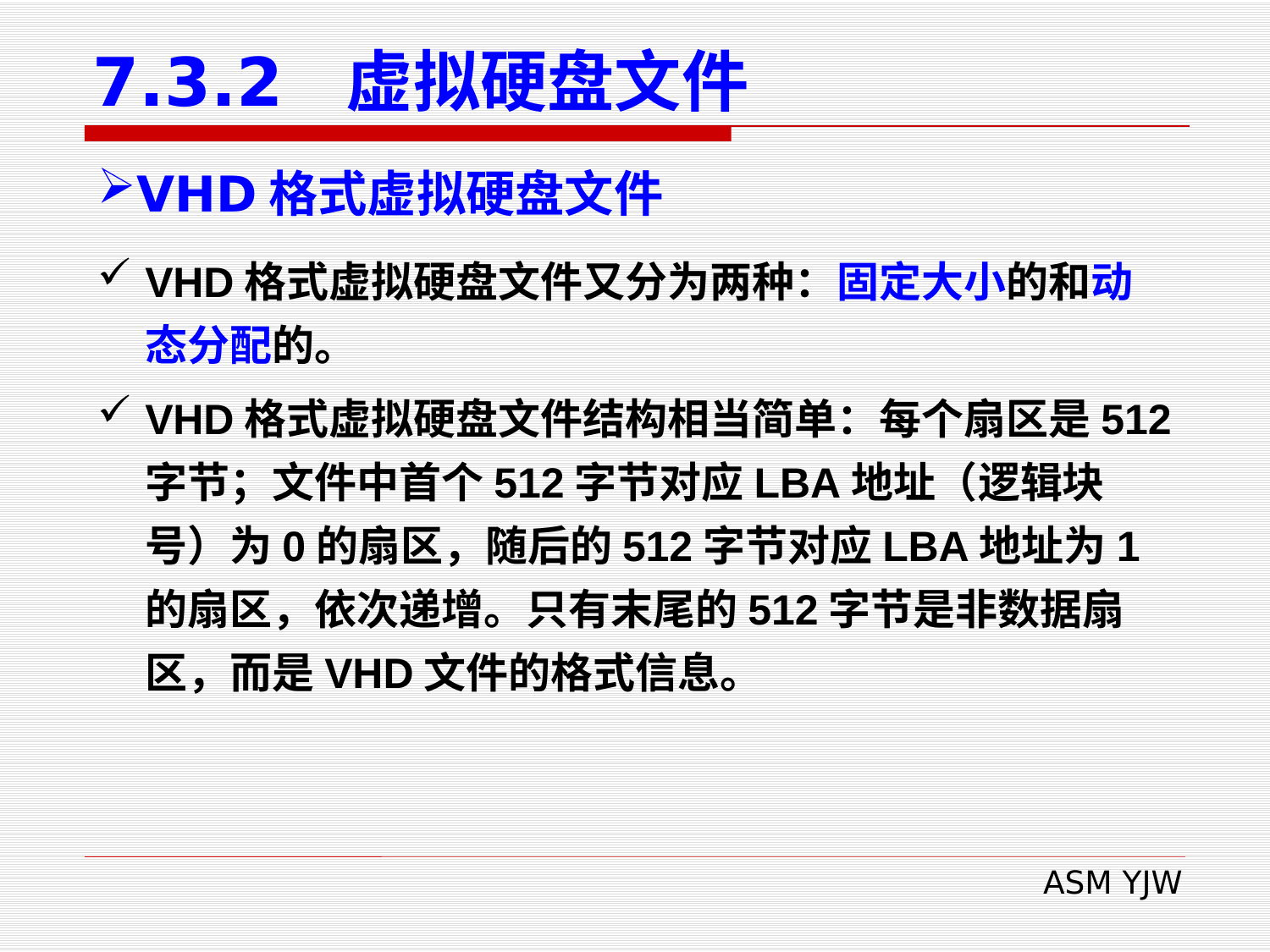

# 7.3.2  虚拟硬盘文件
VHD格式虚拟硬盘文件
VHD格式虚拟硬盘文件又分为两种：固定大小的和动态分配的。
VHD格式虚拟硬盘文件结构相当简单：每个扇区是512字节；文件中首个512字节对应LBA地址（逻辑块号）为0的扇区，随后的512字节对应LBA地址为1的扇区，依次递增。只有末尾的512字节是非数据扇区，而是VHD文件的格式信息。